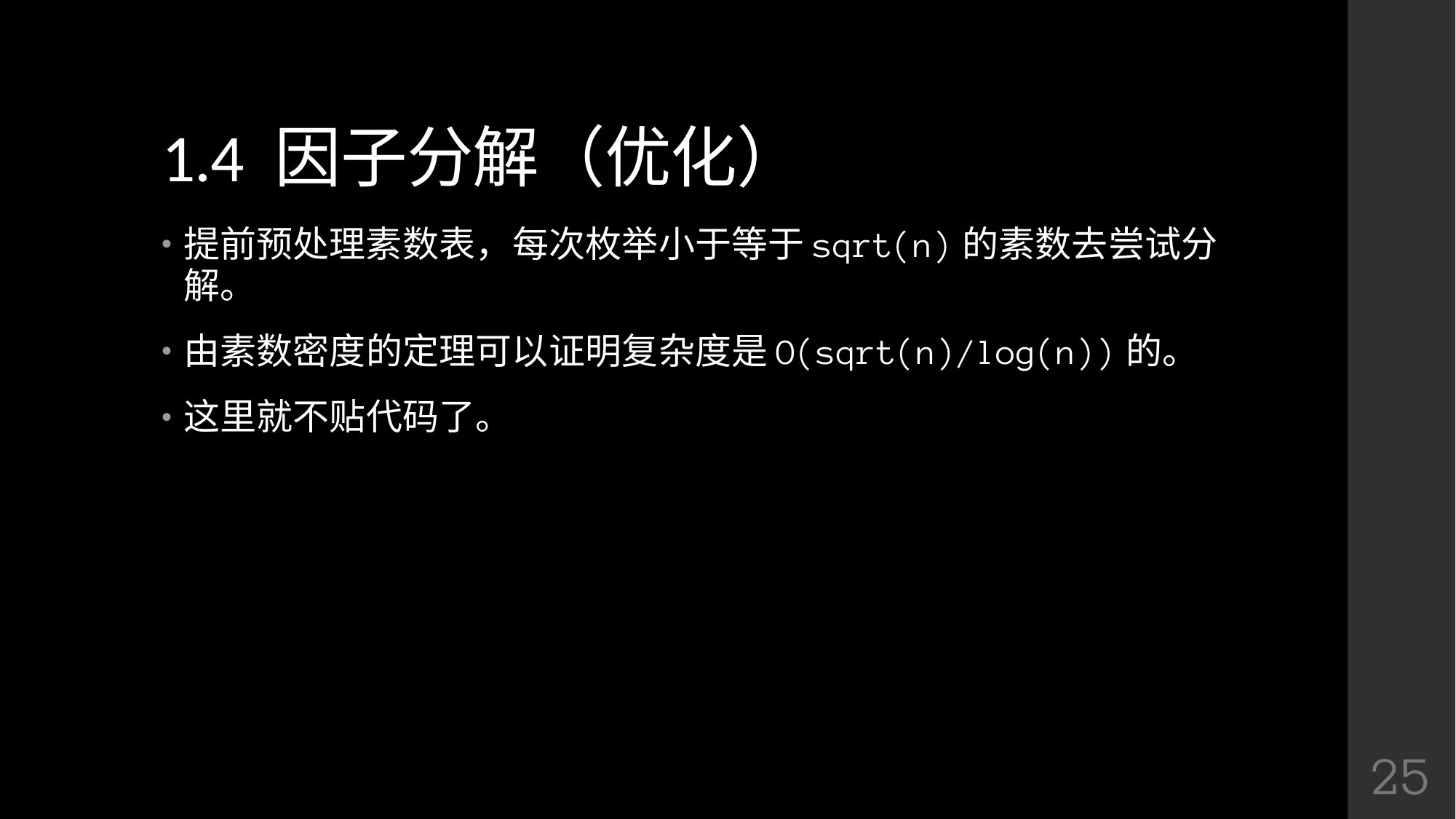

# 1.4 因子分解（优化）
提前预处理素数表，每次枚举小于等于sqrt(n)的素数去尝试分解。
由素数密度的定理可以证明复杂度是O(sqrt(n)/log(n))的。
这里就不贴代码了。
25